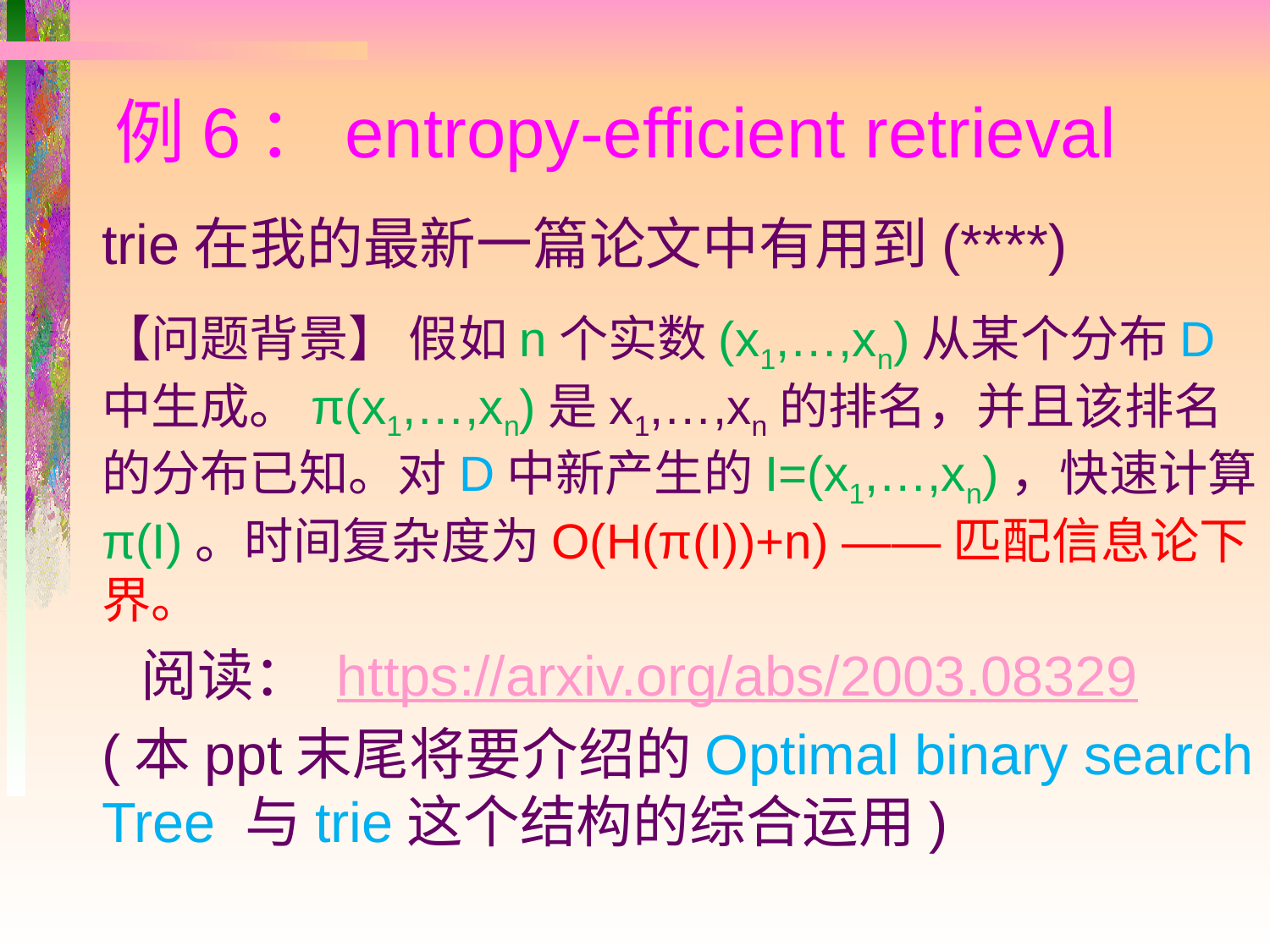

# 例6：entropy-efficient retrieval
trie在我的最新一篇论文中有用到(****)
【问题背景】 假如n个实数(x1,…,xn)从某个分布D中生成。π(x1,…,xn)是x1,…,xn的排名，并且该排名的分布已知。对D中新产生的I=(x1,…,xn)，快速计算π(I)。时间复杂度为O(H(π(I))+n) ——匹配信息论下界。
  阅读： https://arxiv.org/abs/2003.08329
(本ppt末尾将要介绍的Optimal binary search Tree 与trie这个结构的综合运用)